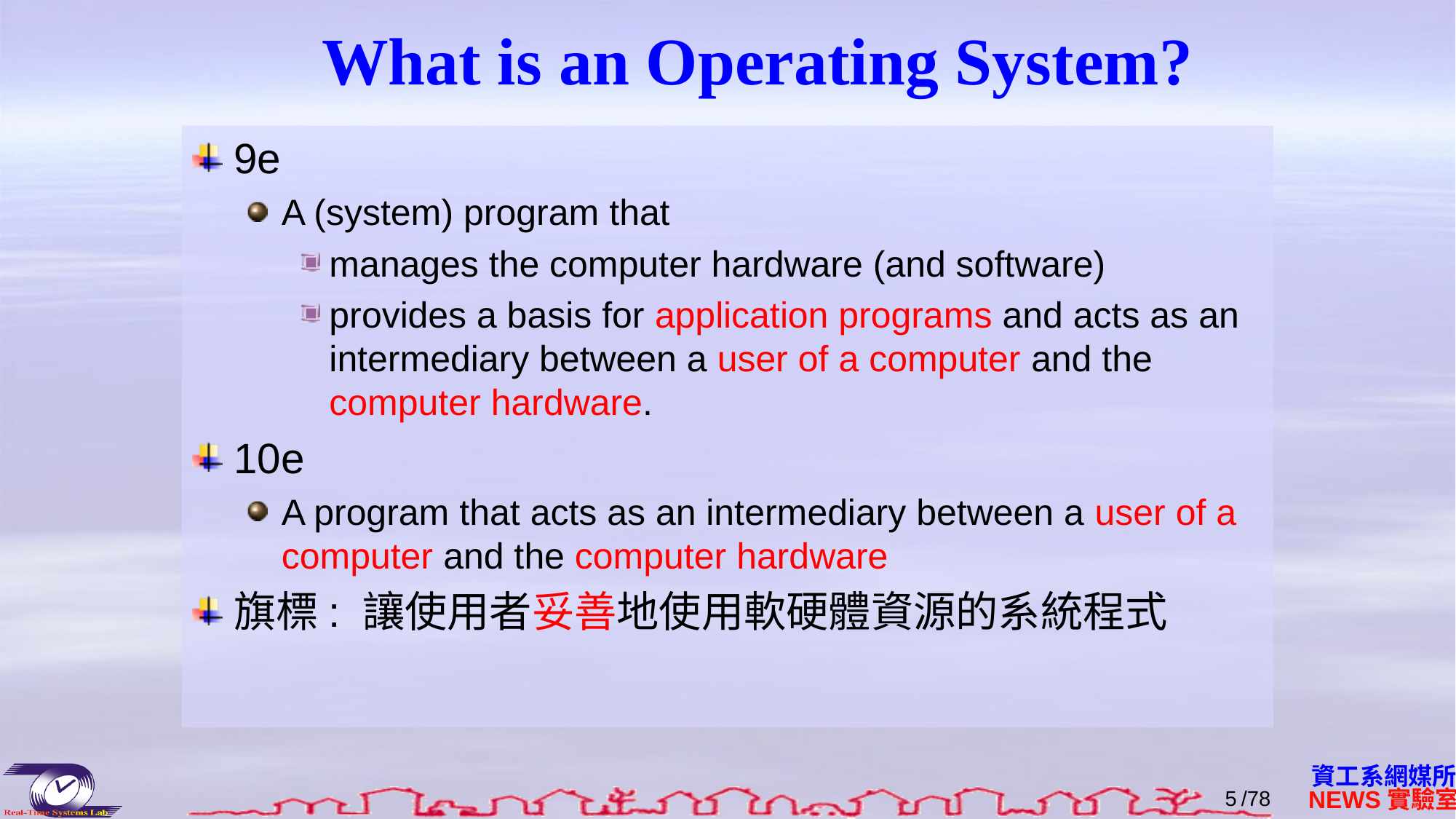

What is an Operating System?
9e
A (system) program that
manages the computer hardware (and software)
provides a basis for application programs and acts as an intermediary between a user of a computer and the computer hardware.
10e
A program that acts as an intermediary between a user of a computer and the computer hardware
旗標: 讓使用者妥善地使用軟硬體資源的系統程式
5
/78